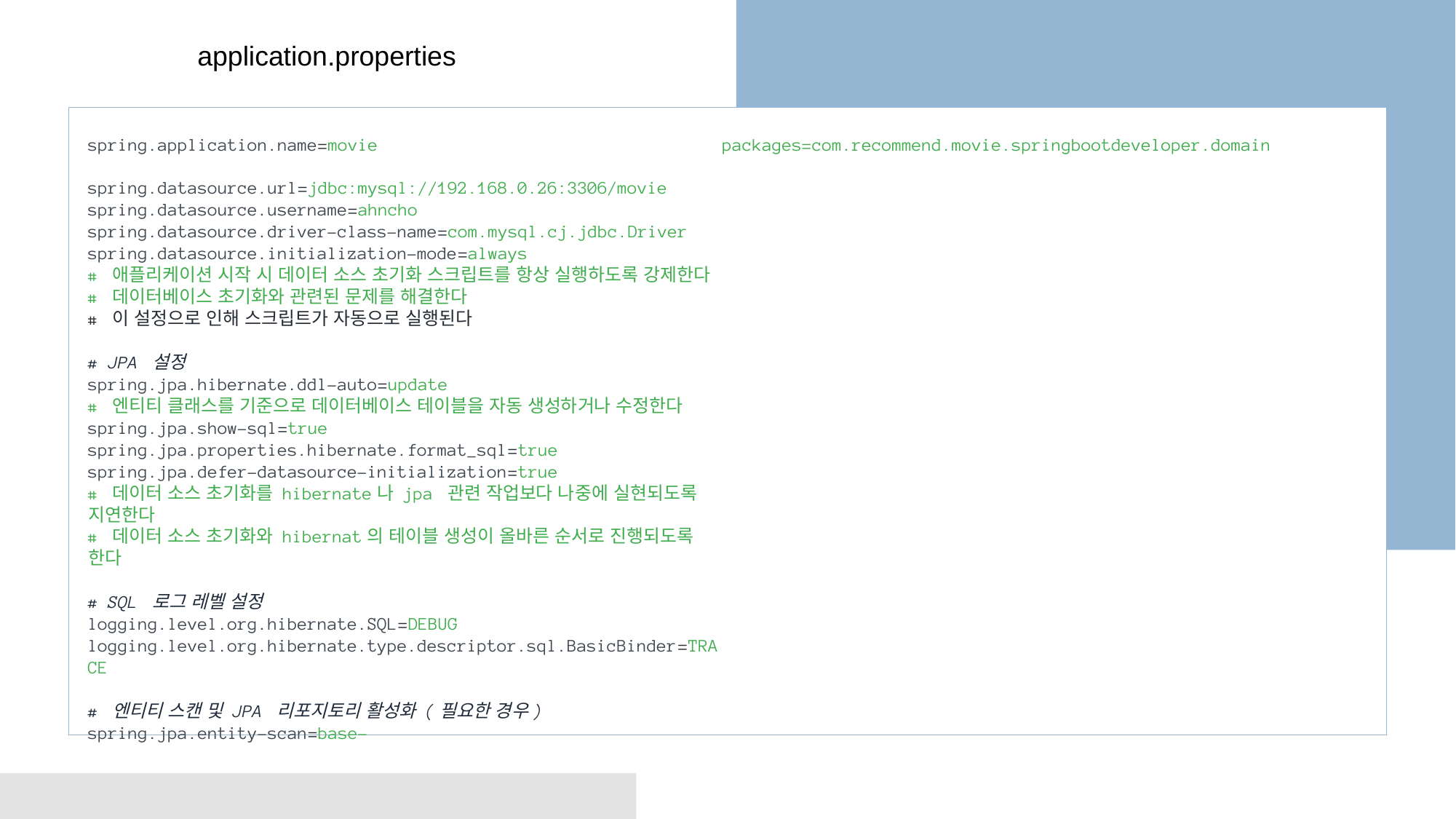

application.properties
spring.application.name=movie
spring.datasource.url=jdbc:mysql://192.168.0.26:3306/movie
spring.datasource.username=ahncho
spring.datasource.driver-class-name=com.mysql.cj.jdbc.Driver
spring.datasource.initialization-mode=always
# 애플리케이션 시작 시 데이터 소스 초기화 스크립트를 항상 실행하도록 강제한다
# 데이터베이스 초기화와 관련된 문제를 해결한다
# 이 설정으로 인해 스크립트가 자동으로 실행된다
# JPA 설정
spring.jpa.hibernate.ddl-auto=update
# 엔티티 클래스를 기준으로 데이터베이스 테이블을 자동 생성하거나 수정한다
spring.jpa.show-sql=true
spring.jpa.properties.hibernate.format_sql=true
spring.jpa.defer-datasource-initialization=true
# 데이터 소스 초기화를 hibernate나 jpa 관련 작업보다 나중에 실현되도록 지연한다
# 데이터 소스 초기화와 hibernat의 테이블 생성이 올바른 순서로 진행되도록 한다
# SQL 로그 레벨 설정
logging.level.org.hibernate.SQL=DEBUG
logging.level.org.hibernate.type.descriptor.sql.BasicBinder=TRACE
# 엔티티 스캔 및 JPA 리포지토리 활성화 (필요한 경우)
spring.jpa.entity-scan=base-packages=com.recommend.movie.springbootdeveloper.domain